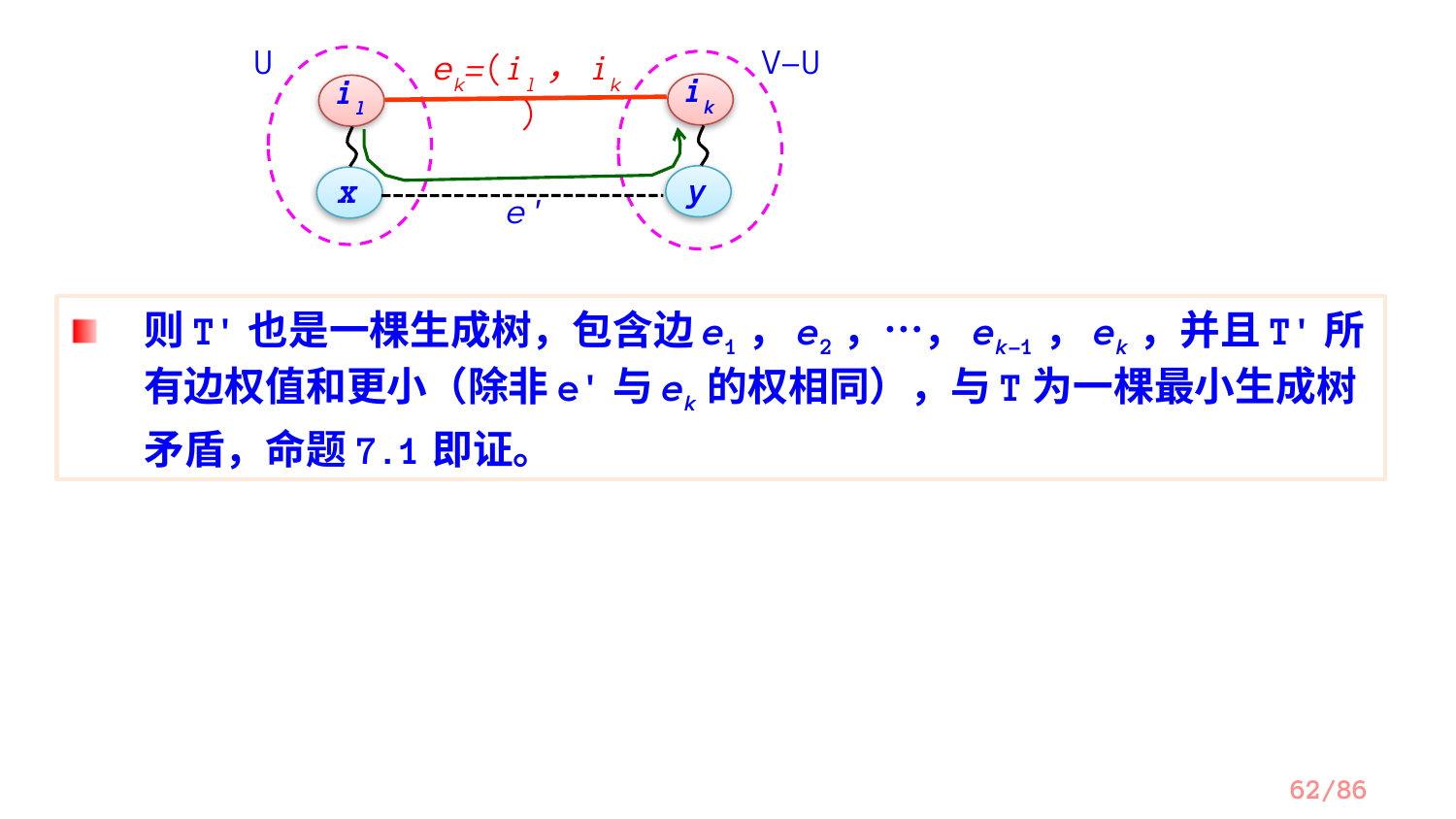

U
V-U

ek=(il，ik)
ik
il

y
x
e'

则T'也是一棵生成树，包含边e1，e2，…，ek-1，ek，并且T'所有边权值和更小（除非e'与ek的权相同），与T为一棵最小生成树矛盾，命题7.1即证。
62/86